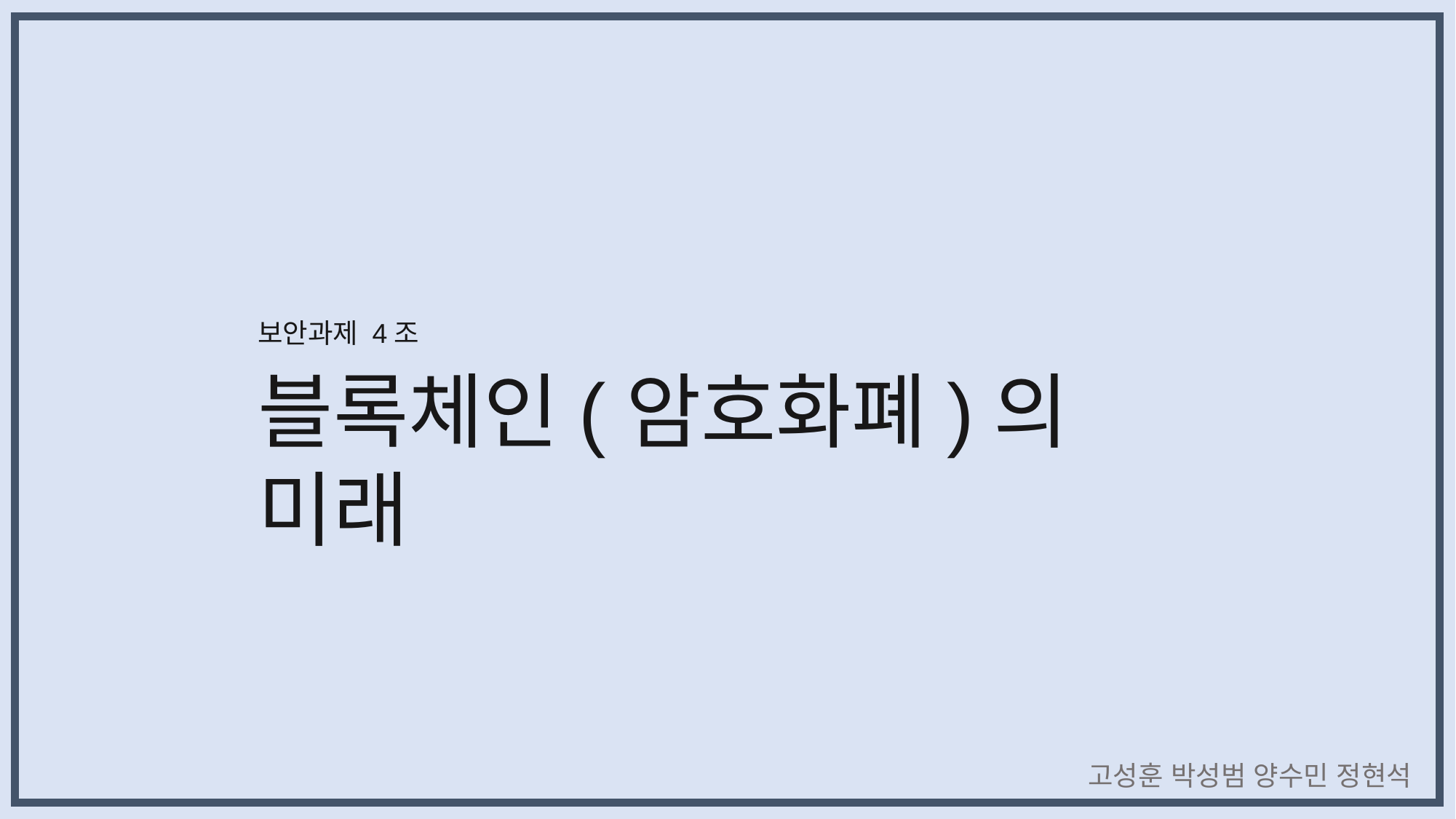

보안과제 4조
블록체인(암호화폐)의 미래
고성훈 박성범 양수민 정현석